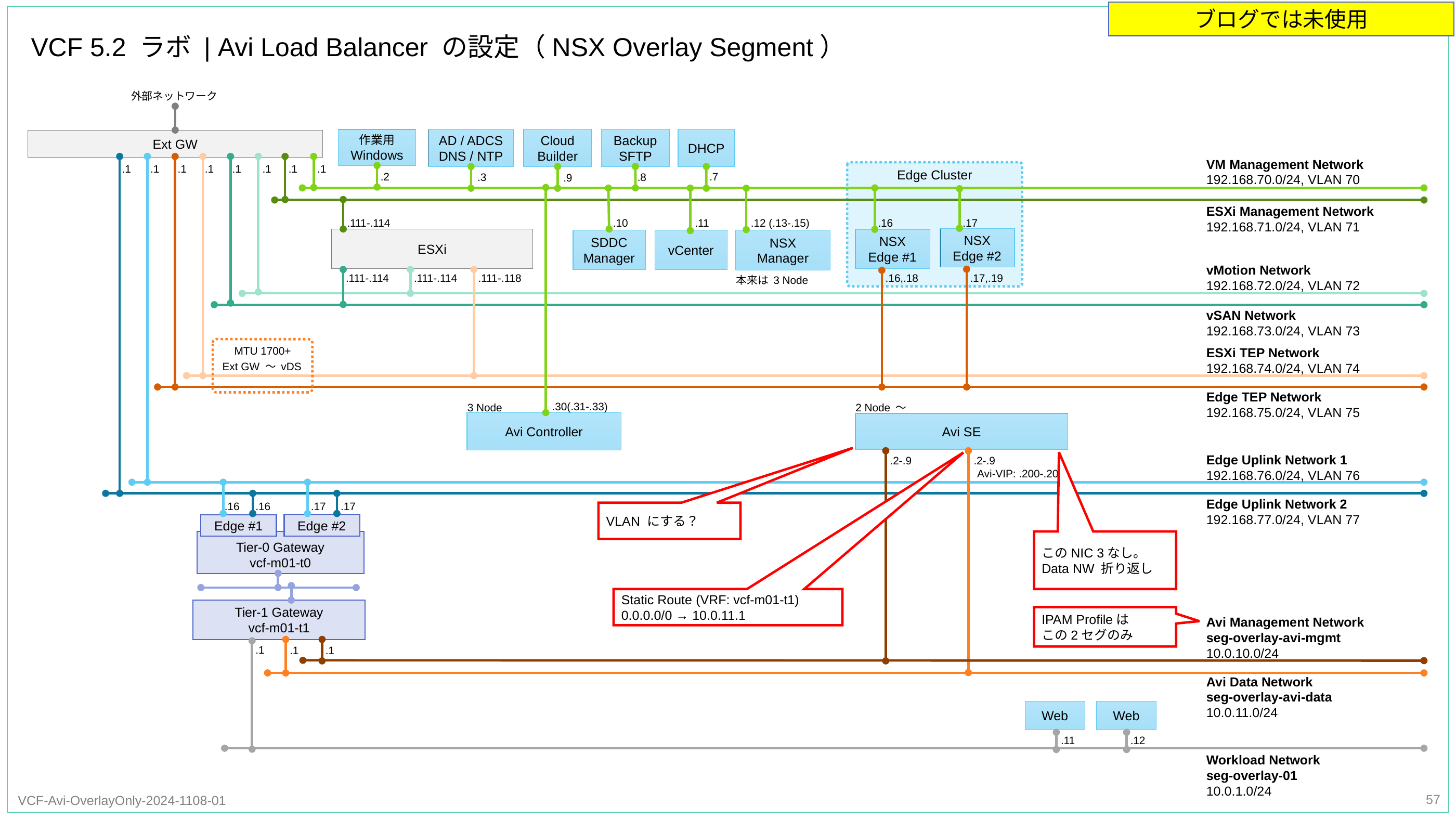

ブログでは未使用
# VCF 5.2 ラボ | Avi Load Balancer の設定（NSX Overlay Segment）
VLAN にする？
このNIC 3なし。
Data NW 折り返し
Static Route (VRF: vcf-m01-t1)
0.0.0.0/0 → 10.0.11.1
IPAM Profileは
この2セグのみ
57